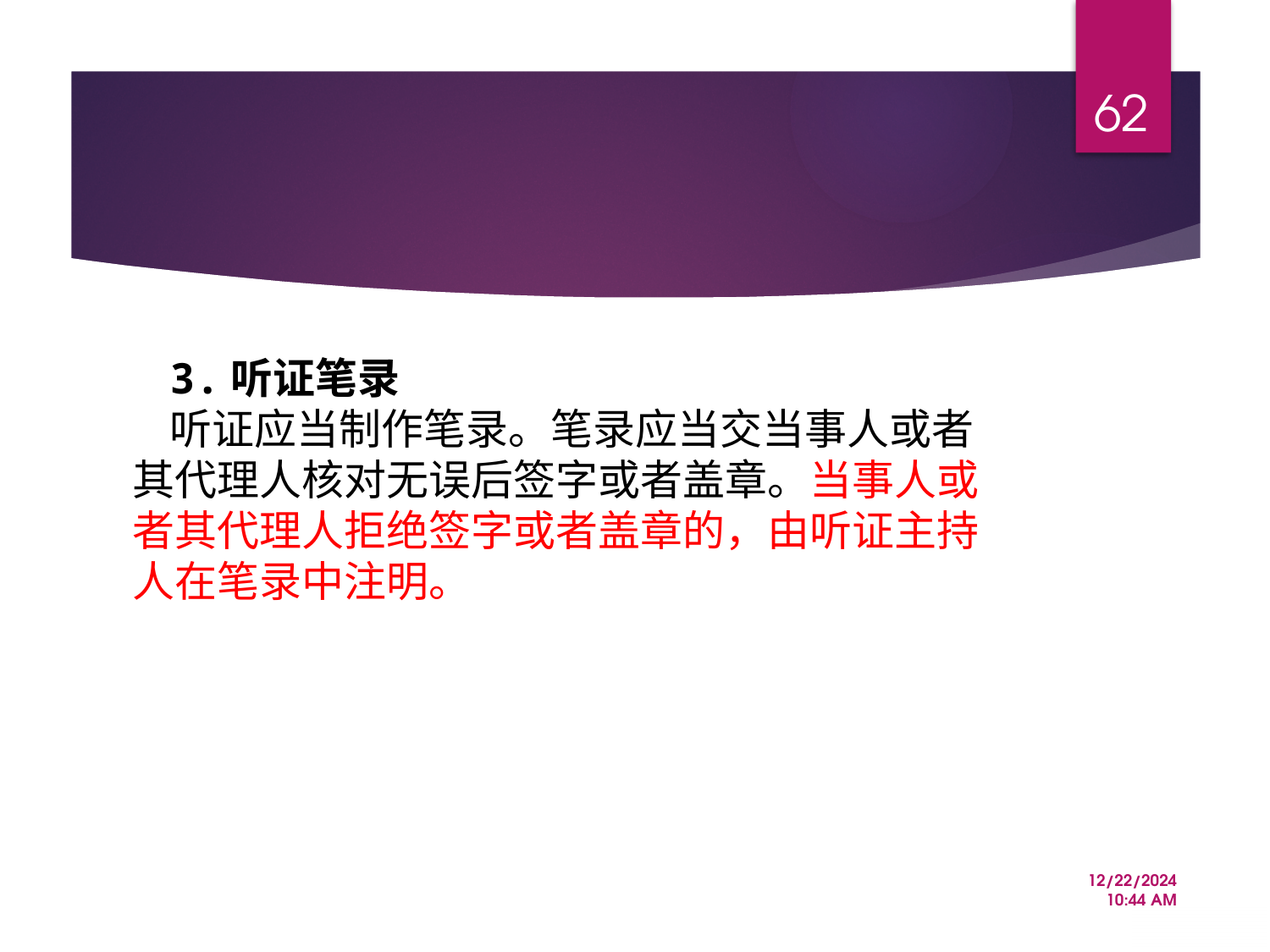

62
#
3.听证笔录
听证应当制作笔录。笔录应当交当事人或者其代理人核对无误后签字或者盖章。当事人或者其代理人拒绝签字或者盖章的，由听证主持人在笔录中注明。

12/22/2024 10:44 AM